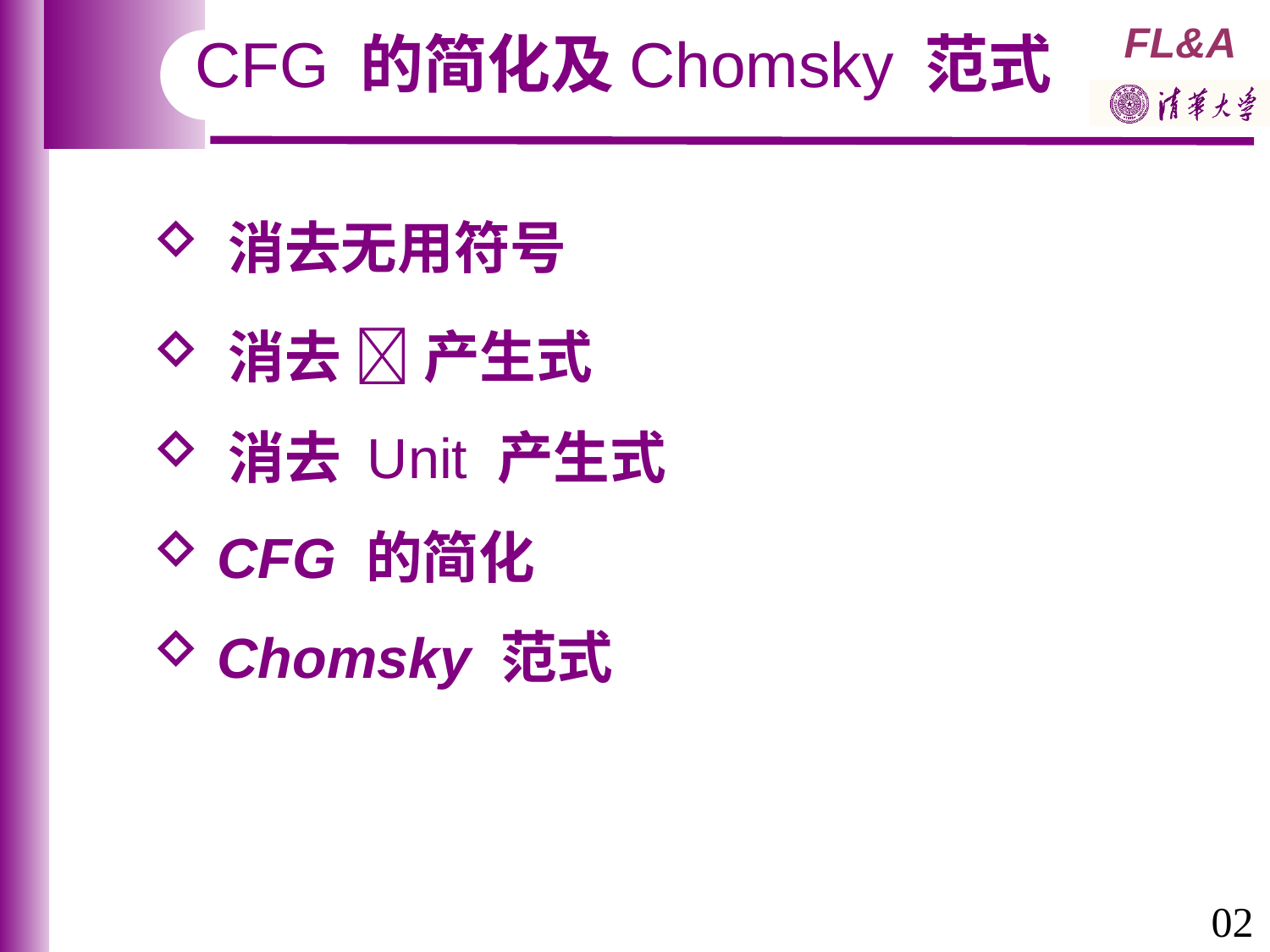

CFG 的简化及Chomsky 范式
 消去无用符号
 消去 ε 产生式
 消去 Unit 产生式
 CFG 的简化
 Chomsky 范式
02